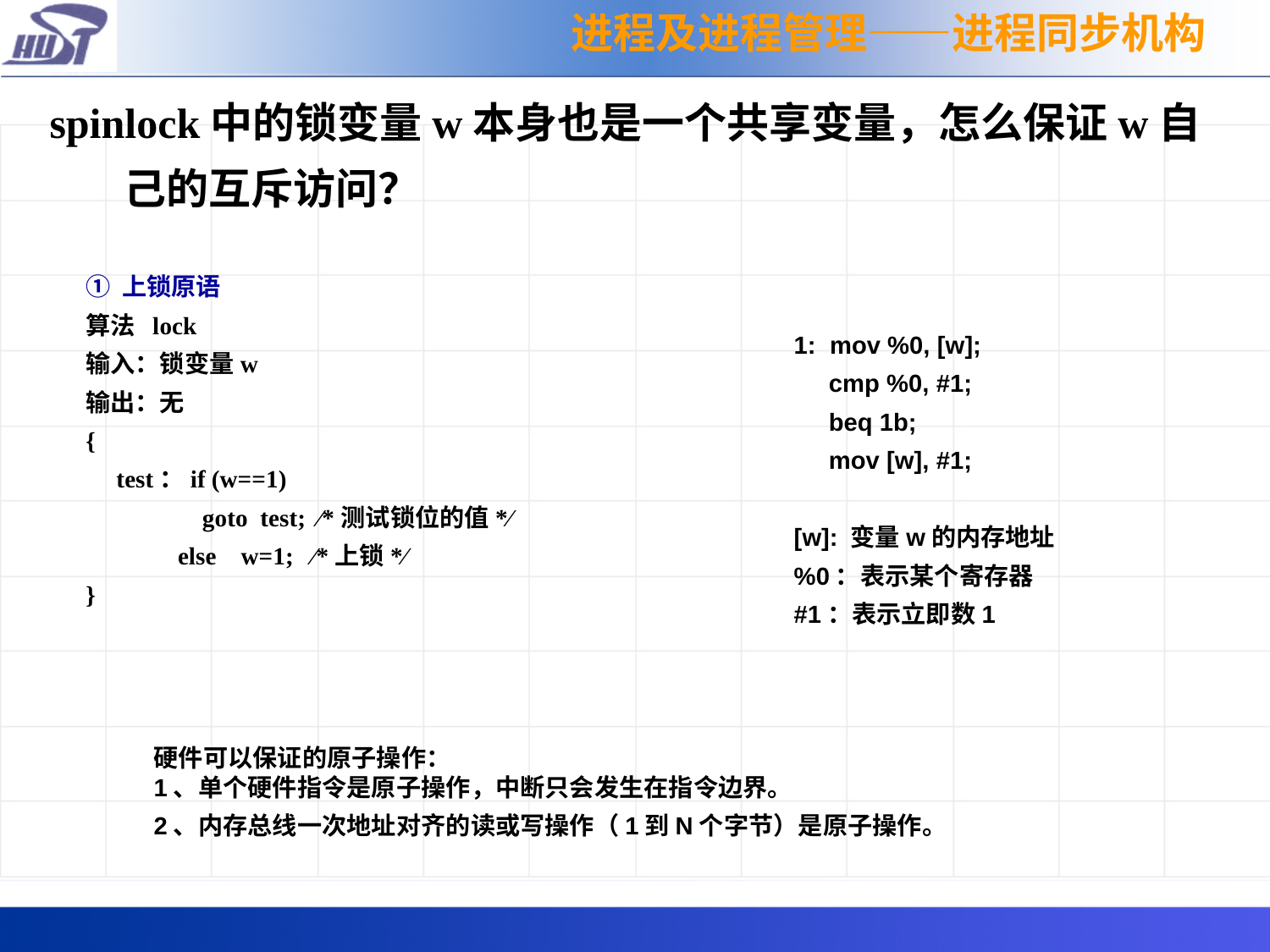

进程及进程管理——进程同步机构
spinlock中的锁变量w本身也是一个共享变量，怎么保证w自己的互斥访问？
① 上锁原语
算法  lock
输入：锁变量w
输出：无
{
     test：if (w==1)
                   goto  test;  ∕*测试锁位的值*∕
               else    w=1;   ∕*上锁*∕
}
1:  mov %0, [w];
     cmp %0, #1;
     beq 1b;
     mov [w], #1;

[w]: 变量w的内存地址
%0：表示某个寄存器
#1：表示立即数1
硬件可以保证的原子操作：1、单个硬件指令是原子操作，中断只会发生在指令边界。2、内存总线一次地址对齐的读或写操作（1到N个字节）是原子操作。